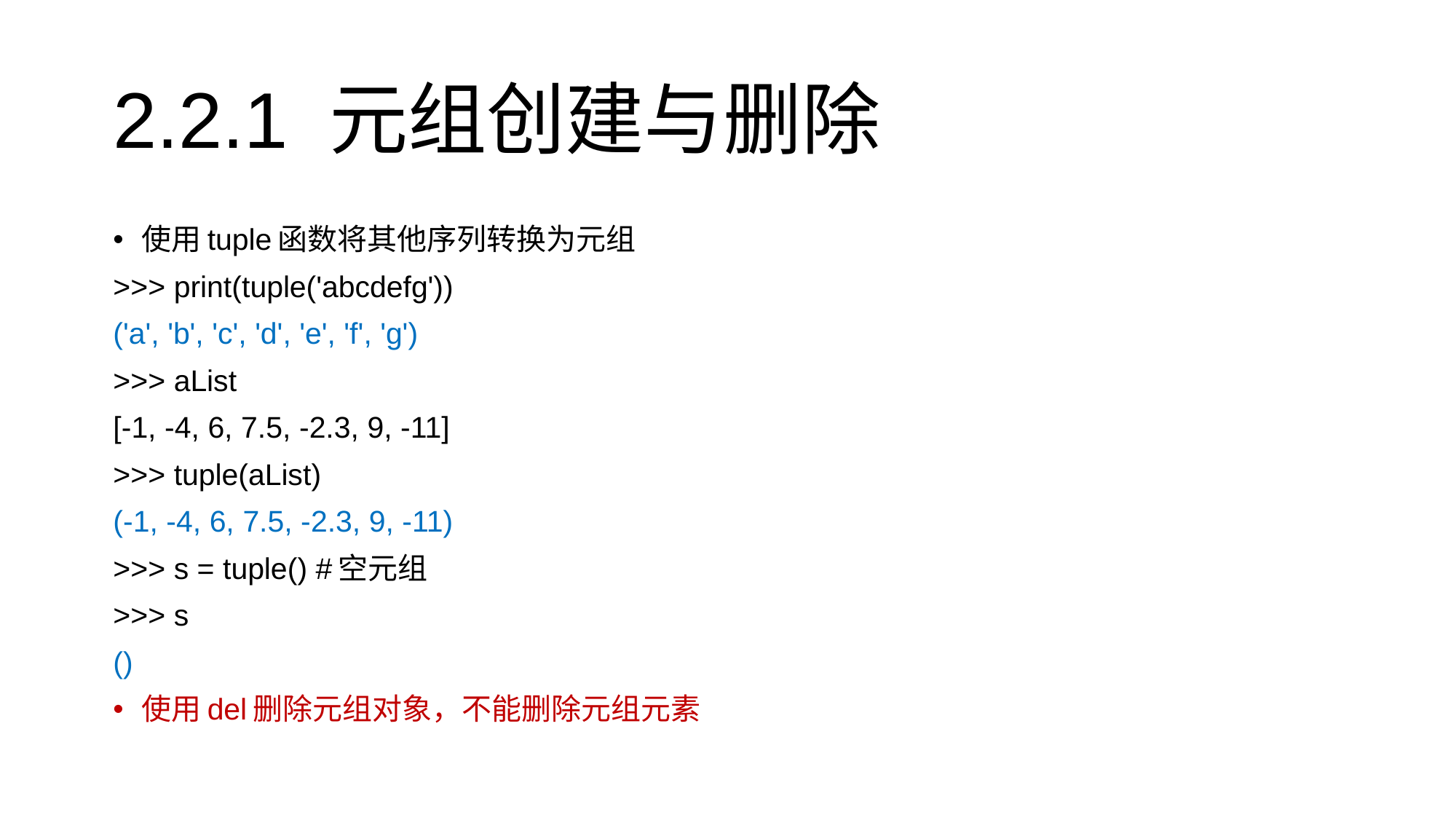

# 2.2.1 元组创建与删除
使用tuple函数将其他序列转换为元组
>>> print(tuple('abcdefg'))
('a', 'b', 'c', 'd', 'e', 'f', 'g')
>>> aList
[-1, -4, 6, 7.5, -2.3, 9, -11]
>>> tuple(aList)
(-1, -4, 6, 7.5, -2.3, 9, -11)
>>> s = tuple() #空元组
>>> s
()
使用del删除元组对象，不能删除元组元素